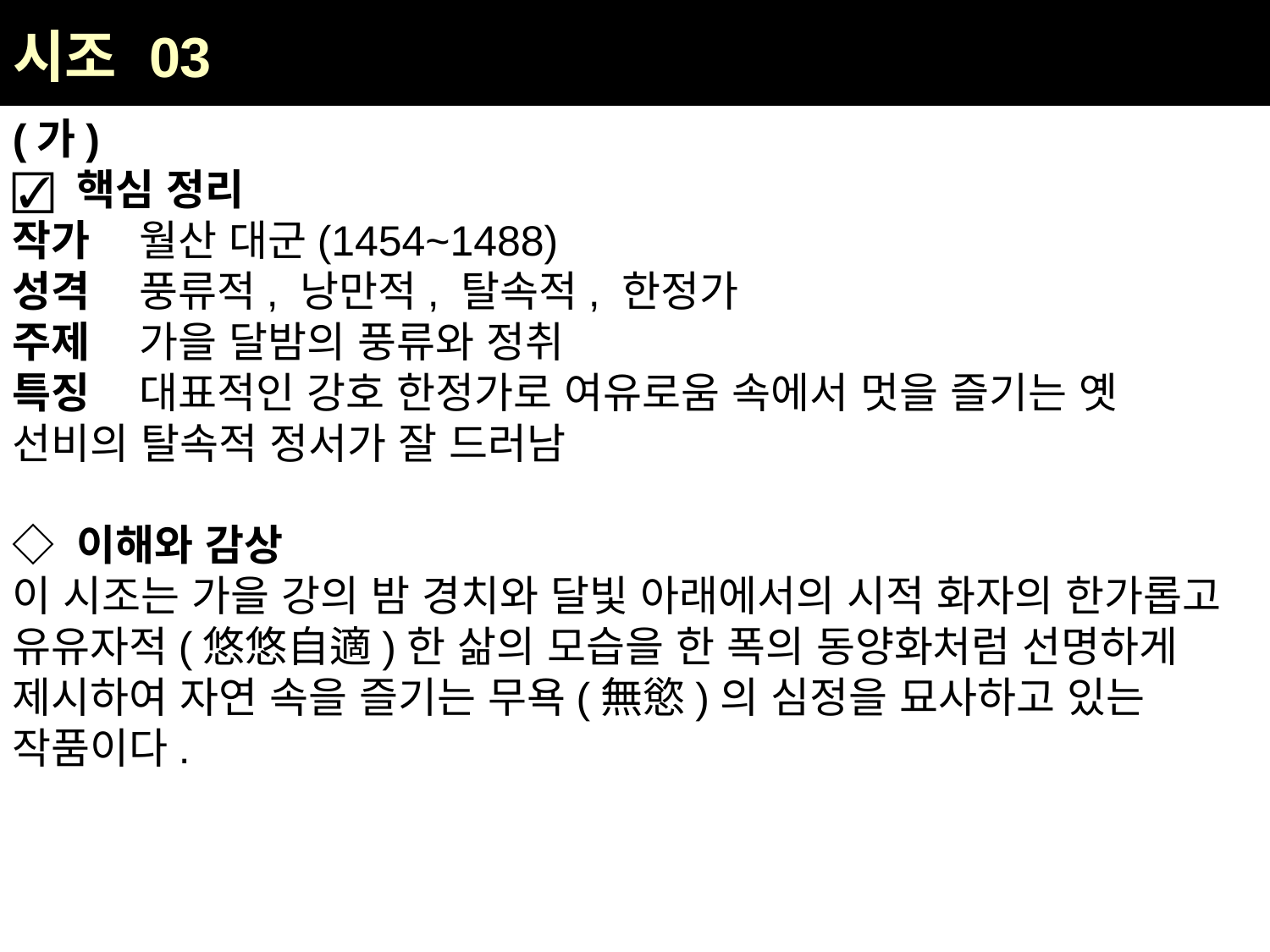

| 시조 03 |
| --- |
(가)
☑ 핵심 정리
작가	월산 대군(1454~1488)
성격	풍류적, 낭만적, 탈속적, 한정가
주제	가을 달밤의 풍류와 정취
특징	대표적인 강호 한정가로 여유로움 속에서 멋을 즐기는 옛 선비의 탈속적 정서가 잘 드러남

◇ 이해와 감상
이 시조는 가을 강의 밤 경치와 달빛 아래에서의 시적 화자의 한가롭고 유유자적(悠悠自適)한 삶의 모습을 한 폭의 동양화처럼 선명하게 제시하여 자연 속을 즐기는 무욕(無慾)의 심정을 묘사하고 있는 작품이다.